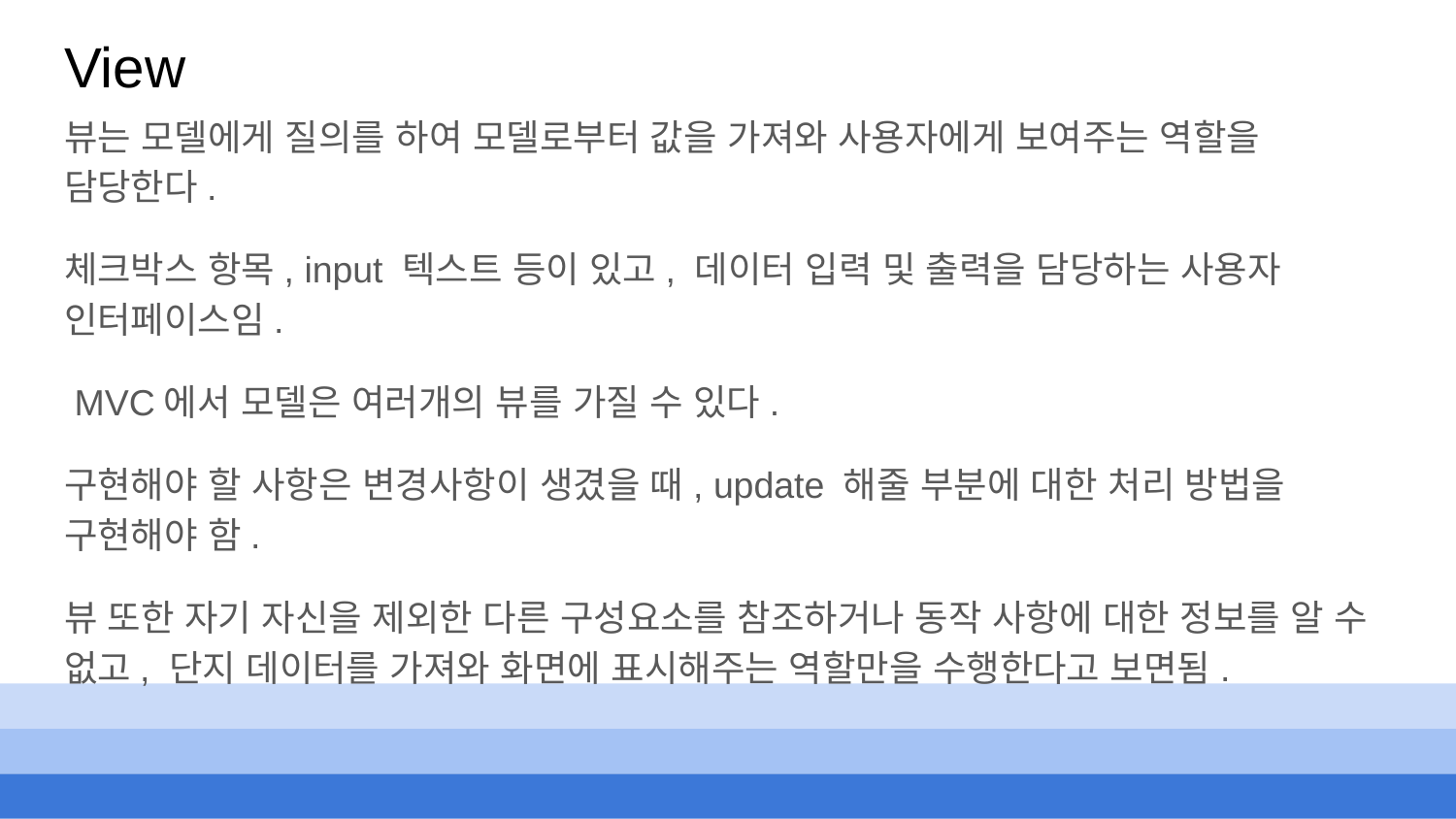

# View
뷰는 모델에게 질의를 하여 모델로부터 값을 가져와 사용자에게 보여주는 역할을 담당한다.
체크박스 항목, input 텍스트 등이 있고, 데이터 입력 및 출력을 담당하는 사용자 인터페이스임.
 MVC에서 모델은 여러개의 뷰를 가질 수 있다.
구현해야 할 사항은 변경사항이 생겼을 때, update 해줄 부분에 대한 처리 방법을 구현해야 함.
뷰 또한 자기 자신을 제외한 다른 구성요소를 참조하거나 동작 사항에 대한 정보를 알 수 없고, 단지 데이터를 가져와 화면에 표시해주는 역할만을 수행한다고 보면됨.